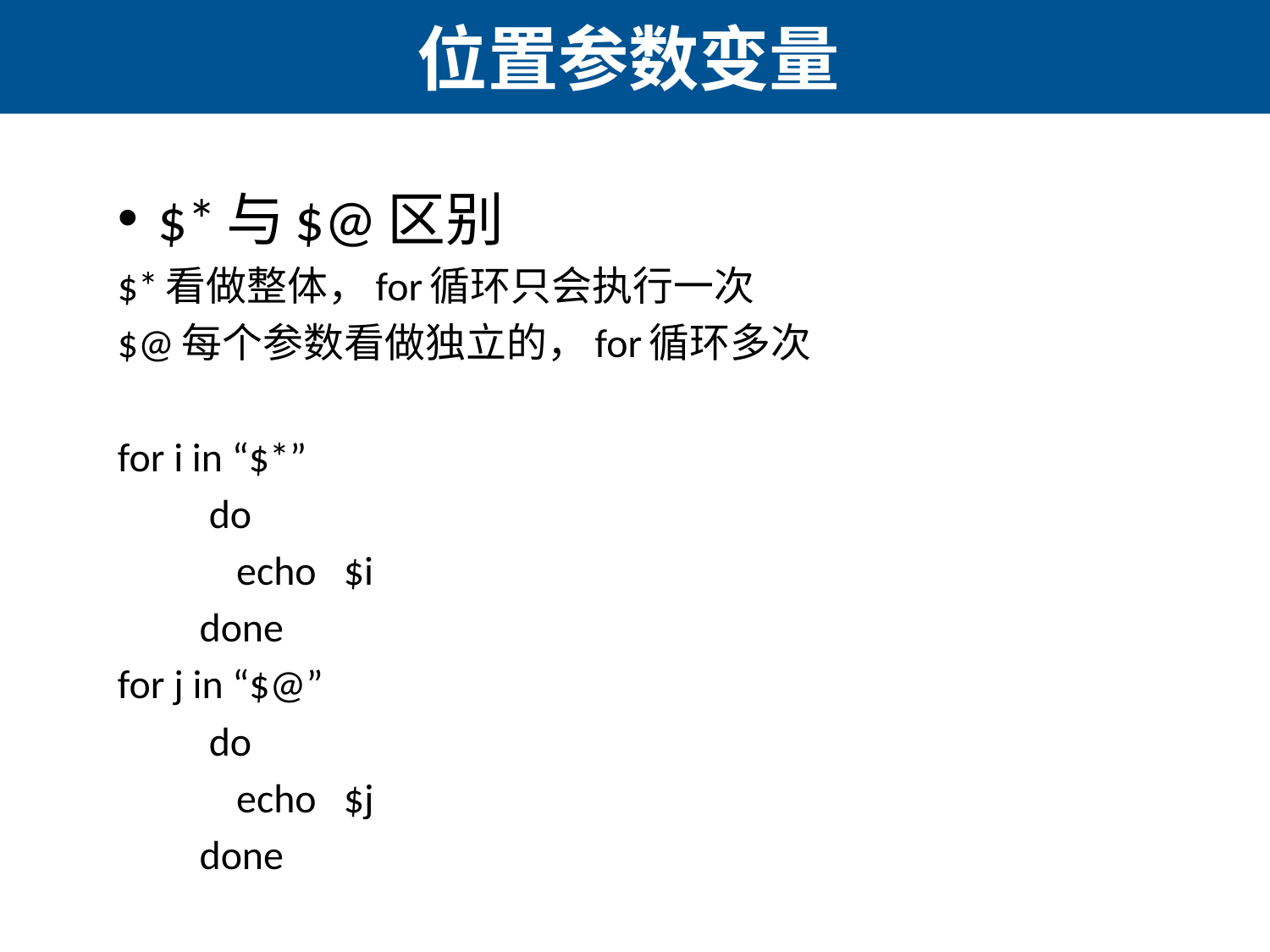

# 位置参数变量
$*与$@区别
$*看做整体，for循环只会执行一次
$@每个参数看做独立的，for循环多次

for i in “$*”
	do
        	   echo   $i
         done
for j in “$@”
	do
        	   echo   $j
         done